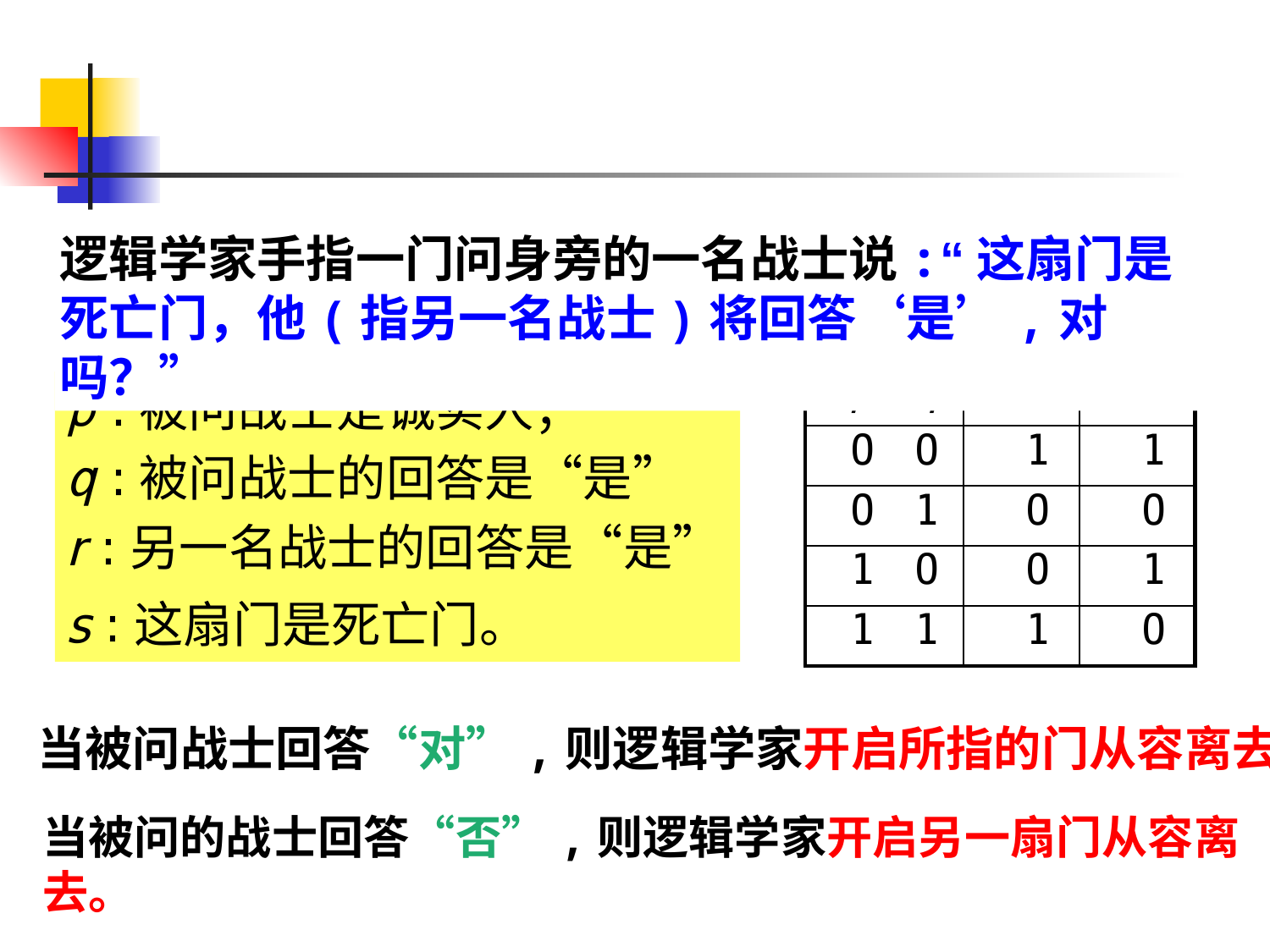

逻辑学家手指一门问身旁的一名战士说:“这扇门是死亡门，他(指另一名战士)将回答‘是’,对吗？”
| p q | r | s |
| --- | --- | --- |
| 0 0 | 1 | 1 |
| 0 1 | 0 | 0 |
| 1 0 | 0 | 1 |
| 1 1 | 1 | 0 |
p :被问战士是诚实人；
q :被问战士的回答是“是”
r :另一名战士的回答是“是”
s :这扇门是死亡门。
当被问战士回答“对”,则逻辑学家开启所指的门从容离去
当被问的战士回答“否”,则逻辑学家开启另一扇门从容离去。